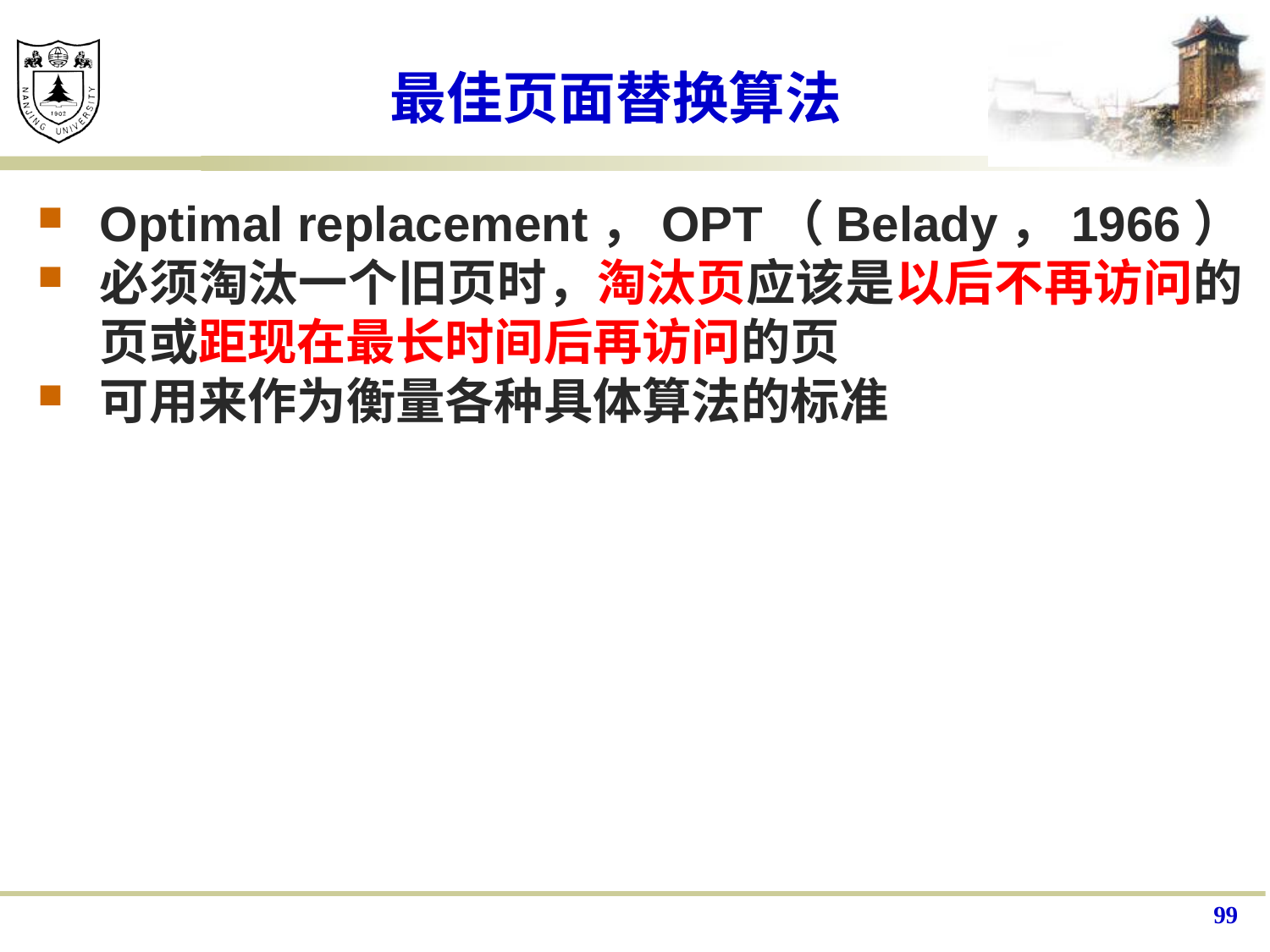

# 最佳页面替换算法
Optimal replacement，OPT（Belady，1966）
必须淘汰一个旧页时，淘汰页应该是以后不再访问的页或距现在最长时间后再访问的页
可用来作为衡量各种具体算法的标准

99